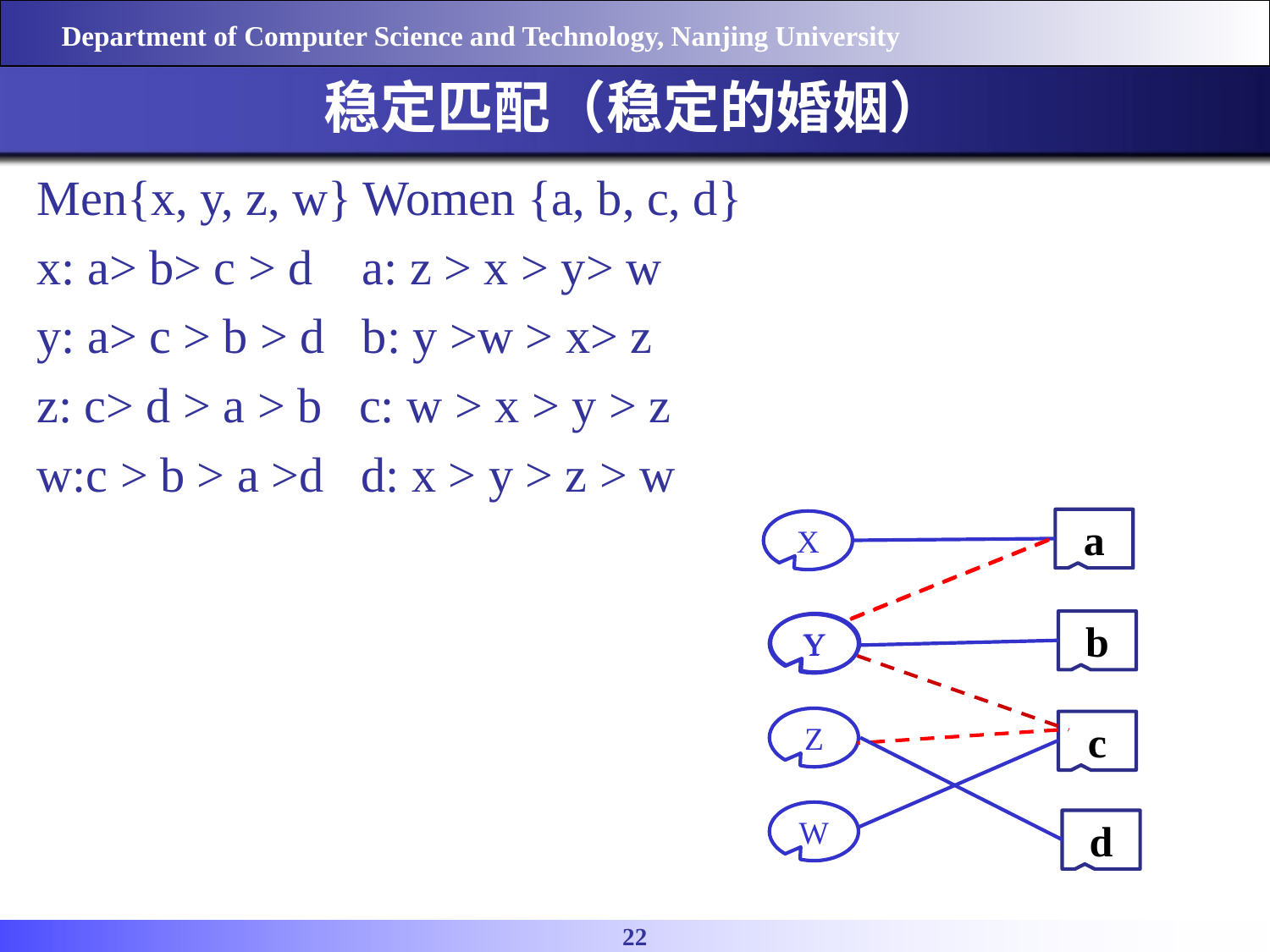

稳定匹配（稳定的婚姻）
Men{x, y, z, w} Women {a, b, c, d}
x: a> b> c > d    a: z > x > y> w
y: a> c > b > d   b: y >w > x> z
z: c> d > a > b   c: w > x > y > z
w:c > b > a >d   d: x > y > z > w
a
X
b
Y
Y

Z
c
W
d